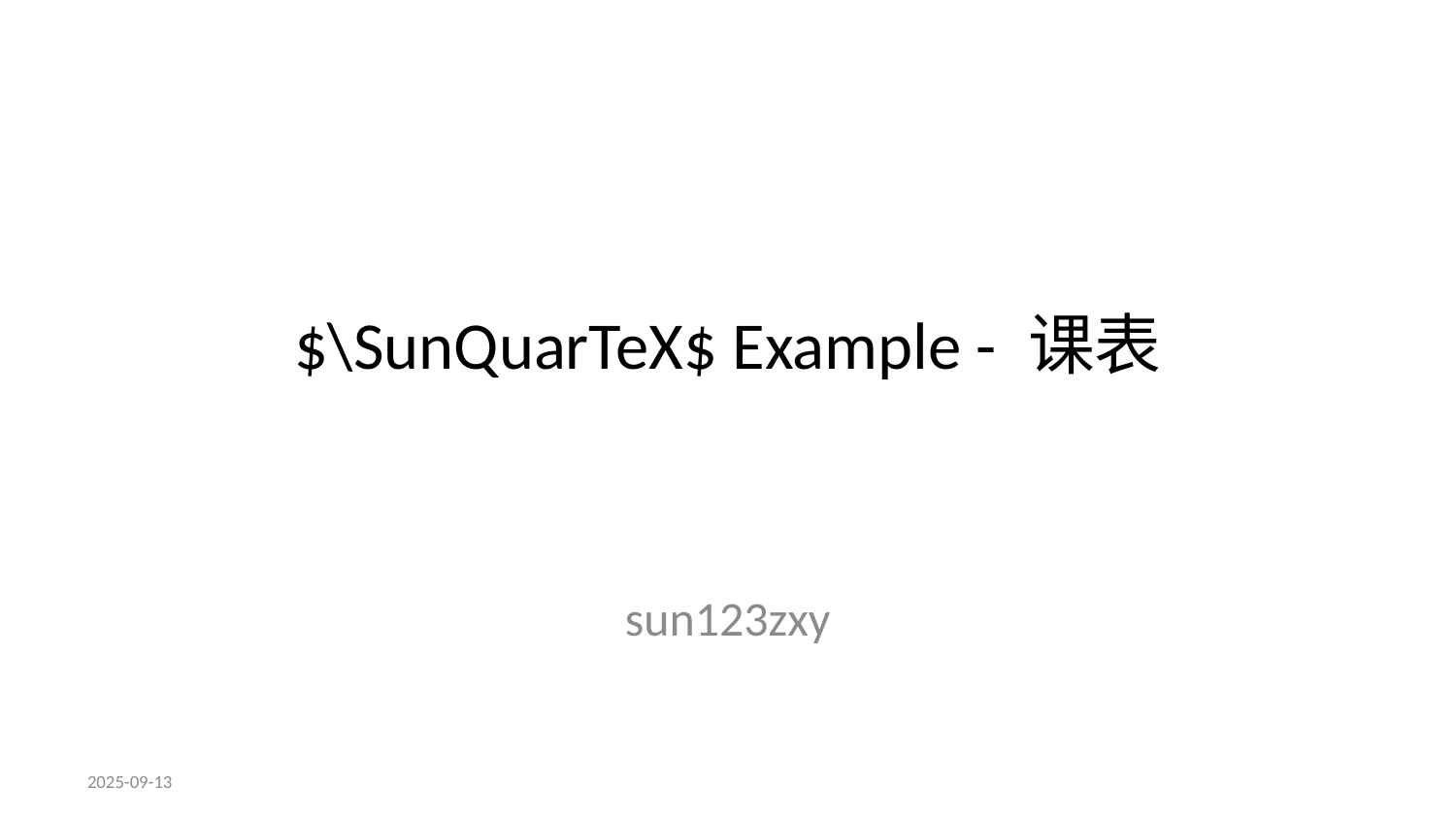

# $\SunQuarTeX$ Example - 课表
sun123zxy
2025-09-13